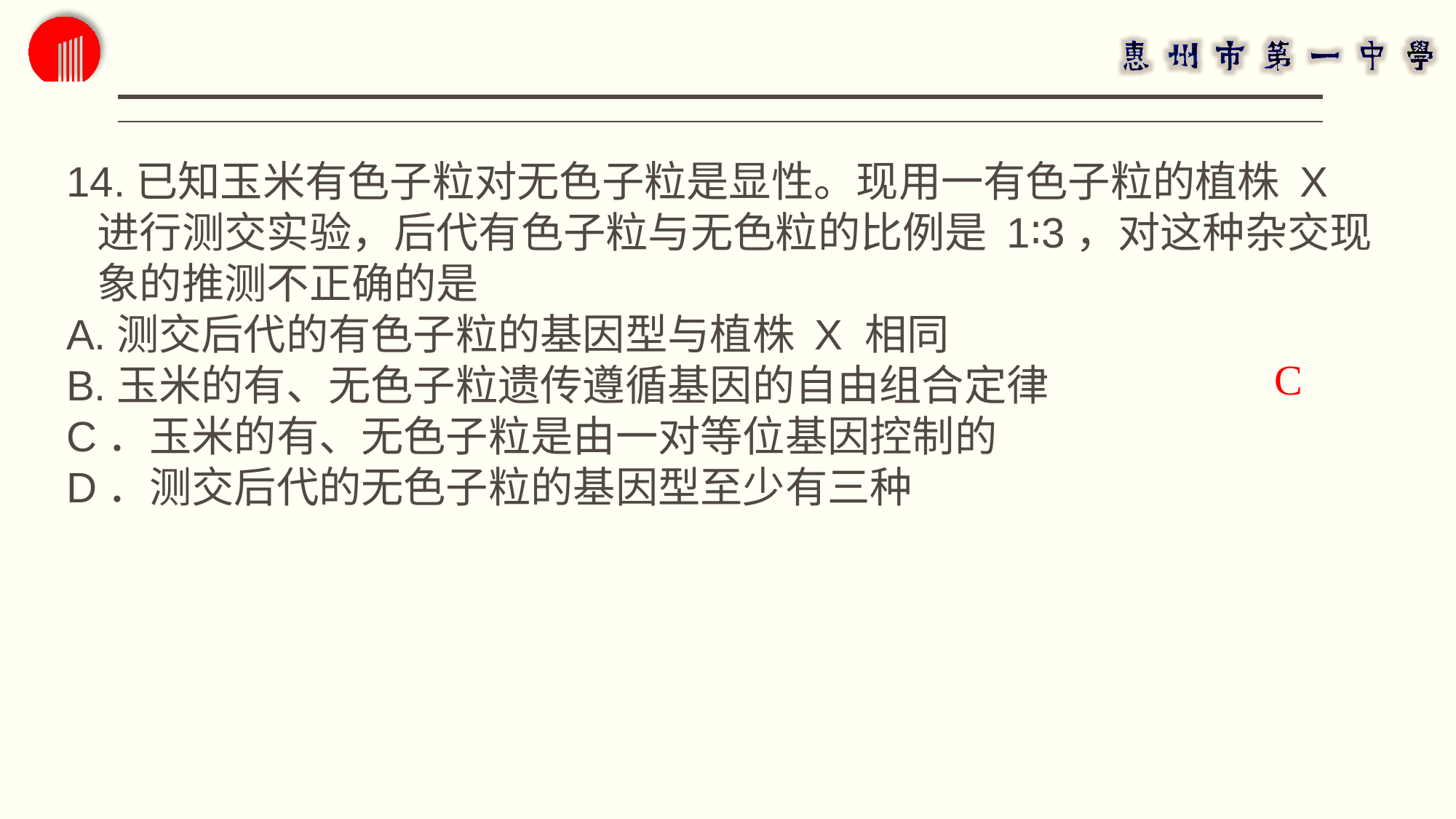

14.已知玉米有色子粒对无色子粒是显性。现用一有色子粒的植株 X 进行测交实验，后代有色子粒与无色粒的比例是 1∶3，对这种杂交现象的推测不正确的是
A.测交后代的有色子粒的基因型与植株 X 相同
B.玉米的有、无色子粒遗传遵循基因的自由组合定律
C．玉米的有、无色子粒是由一对等位基因控制的
D．测交后代的无色子粒的基因型至少有三种
C